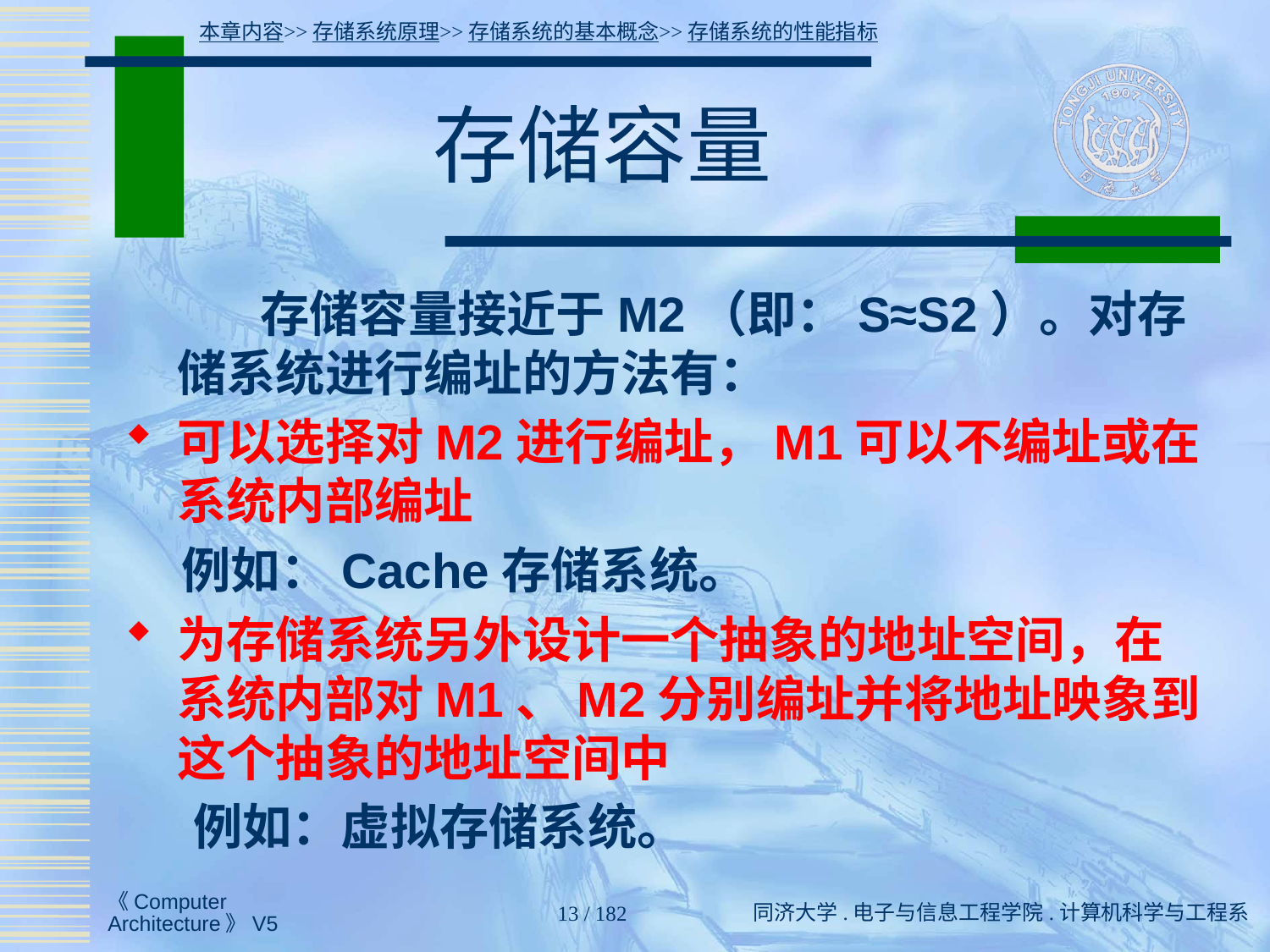

本章内容>>存储系统原理>>存储系统的基本概念>>存储系统的性能指标
# 存储容量
           存储容量接近于M2（即：S≈S2）。对存储系统进行编址的方法有：
可以选择对M2进行编址，M1可以不编址或在系统内部编址
    例如：Cache存储系统。
为存储系统另外设计一个抽象的地址空间，在系统内部对M1、M2分别编址并将地址映象到这个抽象的地址空间中
     例如：虚拟存储系统。